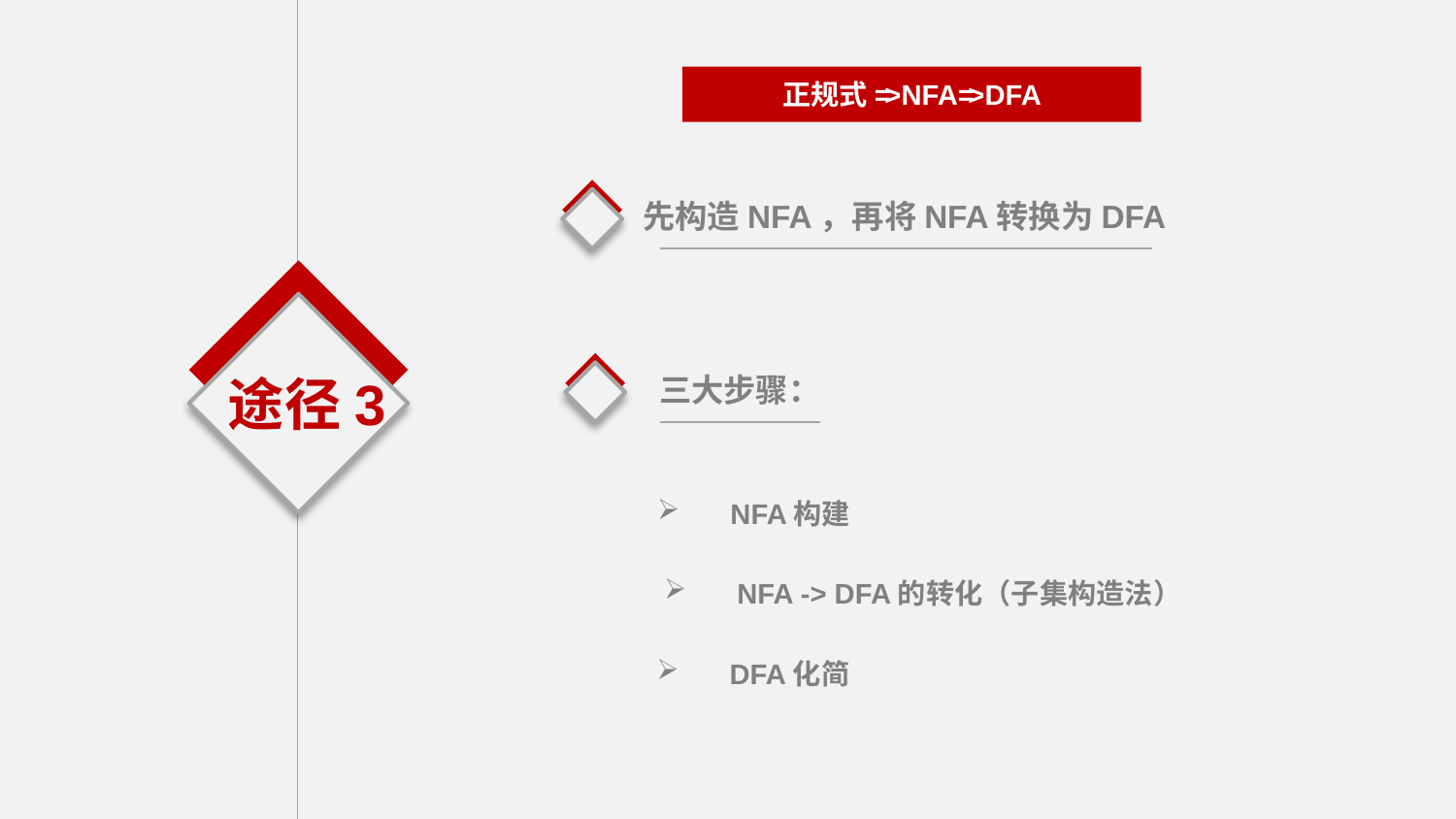

正规式=>NFA=>DFA

先构造NFA，再将NFA转换为DFA

途径3
三大步骤：
NFA构建
NFA -> DFA的转化（子集构造法）
DFA化简